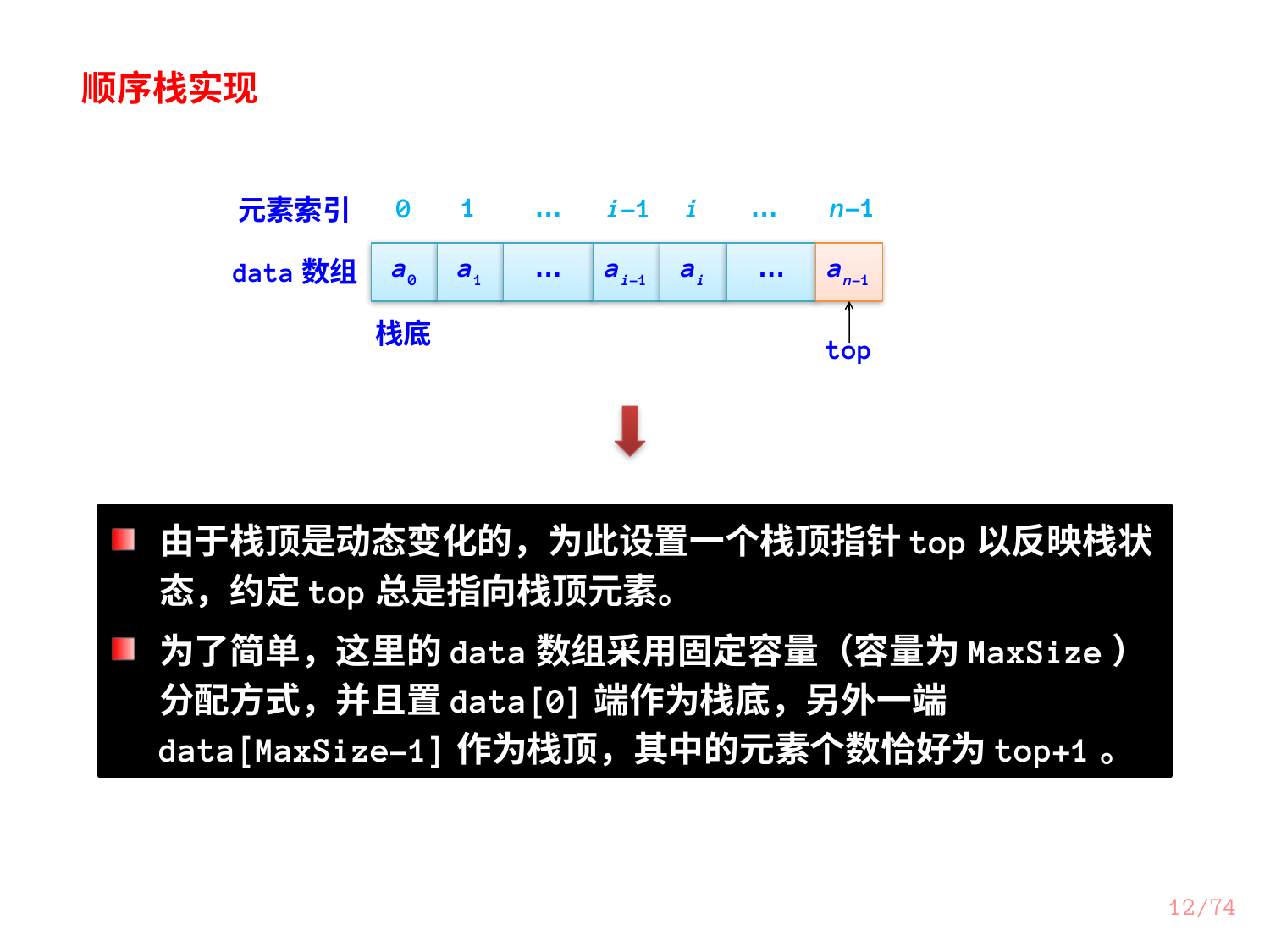

顺序栈实现

n-1
…
1
…
i-1
i
0
元素索引
a0
a1
…
ai-1
ai
…
an-1
data数组

栈底
top

由于栈顶是动态变化的，为此设置一个栈顶指针top以反映栈状态，约定top总是指向栈顶元素。
为了简单，这里的data数组采用固定容量（容量为MaxSize）分配方式，并且置data[0]端作为栈底，另外一端data[MaxSize-1]作为栈顶，其中的元素个数恰好为top+1。
12/74